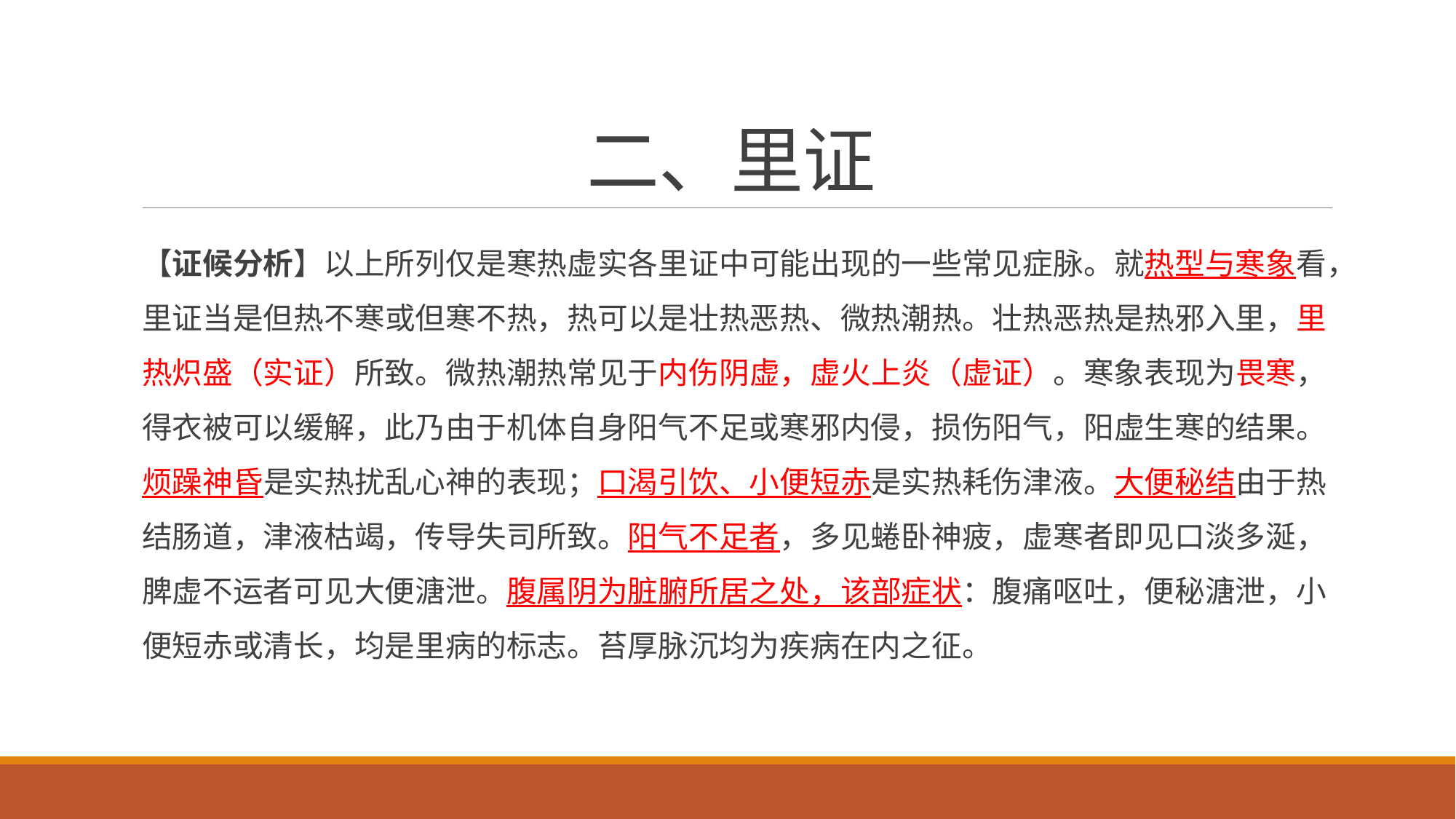

# 二、里证
【证候分析】以上所列仅是寒热虚实各里证中可能出现的一些常见症脉。就热型与寒象看，里证当是但热不寒或但寒不热，热可以是壮热恶热、微热潮热。壮热恶热是热邪入里，里热炽盛（实证）所致。微热潮热常见于内伤阴虚，虚火上炎（虚证）。寒象表现为畏寒，得衣被可以缓解，此乃由于机体自身阳气不足或寒邪内侵，损伤阳气，阳虚生寒的结果。烦躁神昏是实热扰乱心神的表现；口渴引饮、小便短赤是实热耗伤津液。大便秘结由于热结肠道，津液枯竭，传导失司所致。阳气不足者，多见蜷卧神疲，虚寒者即见口淡多涎，脾虚不运者可见大便溏泄。腹属阴为脏腑所居之处，该部症状：腹痛呕吐，便秘溏泄，小便短赤或清长，均是里病的标志。苔厚脉沉均为疾病在内之征。